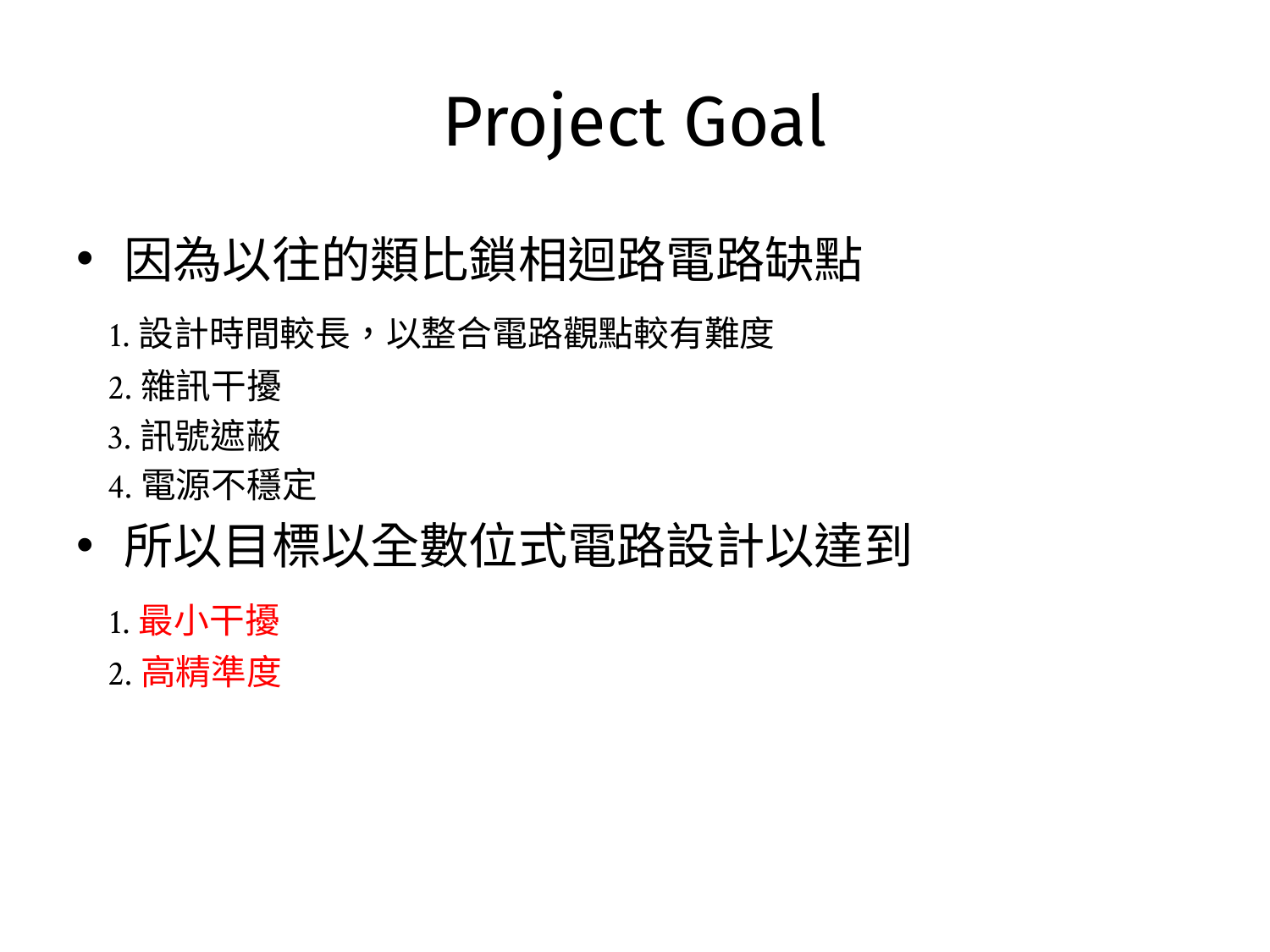

# Project Goal
因為以往的類比鎖相迴路電路缺點
   1.設計時間較長，以整合電路觀點較有難度
    2.雜訊干擾
    3.訊號遮蔽
    4.電源不穩定
所以目標以全數位式電路設計以達到
   1.最小干擾
    2.高精準度